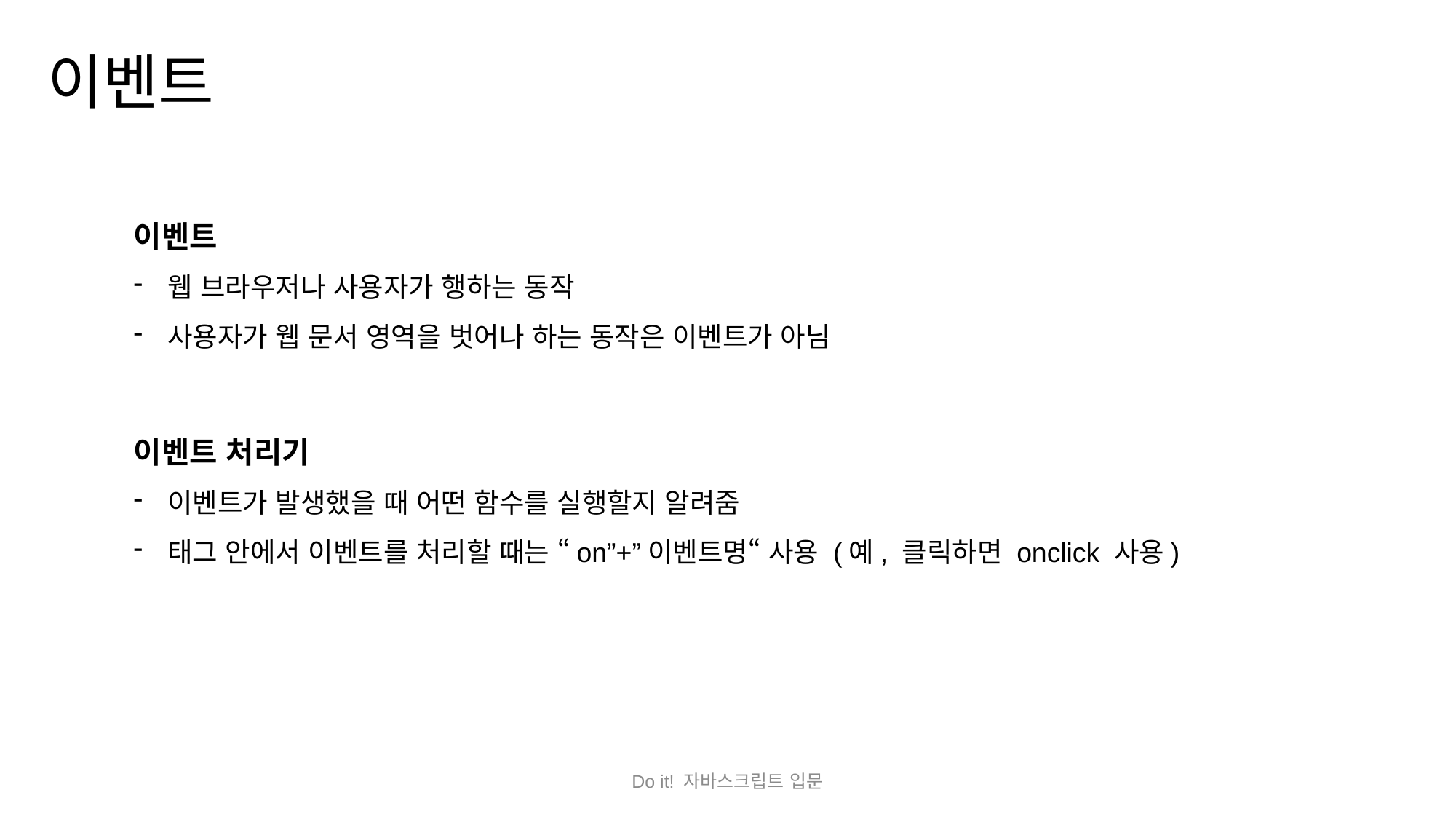

이벤트
이벤트
웹 브라우저나 사용자가 행하는 동작
사용자가 웹 문서 영역을 벗어나 하는 동작은 이벤트가 아님
이벤트 처리기
이벤트가 발생했을 때 어떤 함수를 실행할지 알려줌
태그 안에서 이벤트를 처리할 때는 “on”+”이벤트명“ 사용 (예, 클릭하면 onclick 사용)
Do it! 자바스크립트 입문